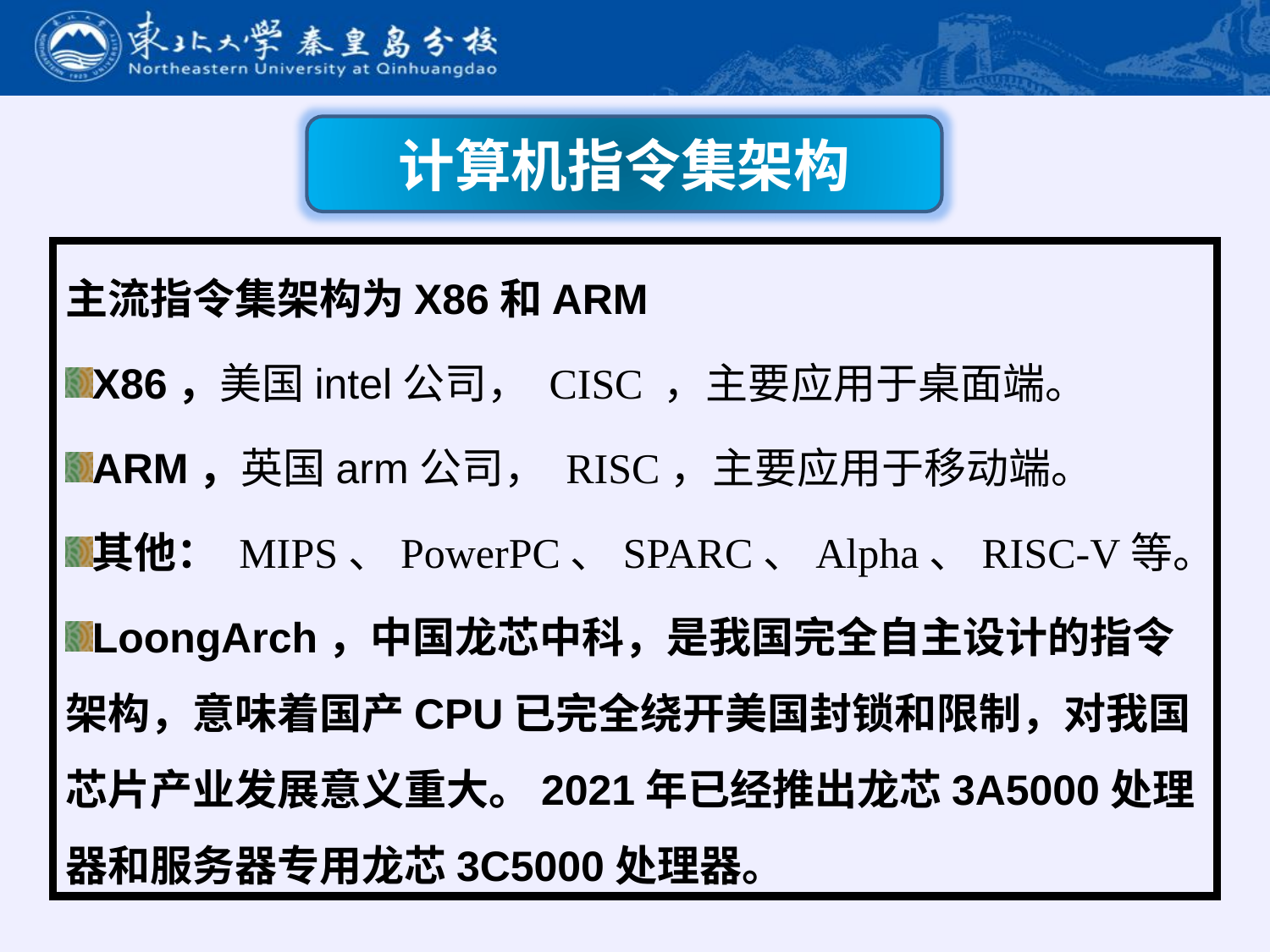

计算机指令集架构
主流指令集架构为X86和ARM
X86，美国intel公司， CISC ，主要应用于桌面端。
ARM，英国arm公司， RISC，主要应用于移动端。
其他： MIPS、PowerPC、SPARC、Alpha、RISC-V等。
LoongArch，中国龙芯中科，是我国完全自主设计的指令架构，意味着国产CPU已完全绕开美国封锁和限制，对我国芯片产业发展意义重大。2021年已经推出龙芯3A5000处理器和服务器专用龙芯3C5000处理器。